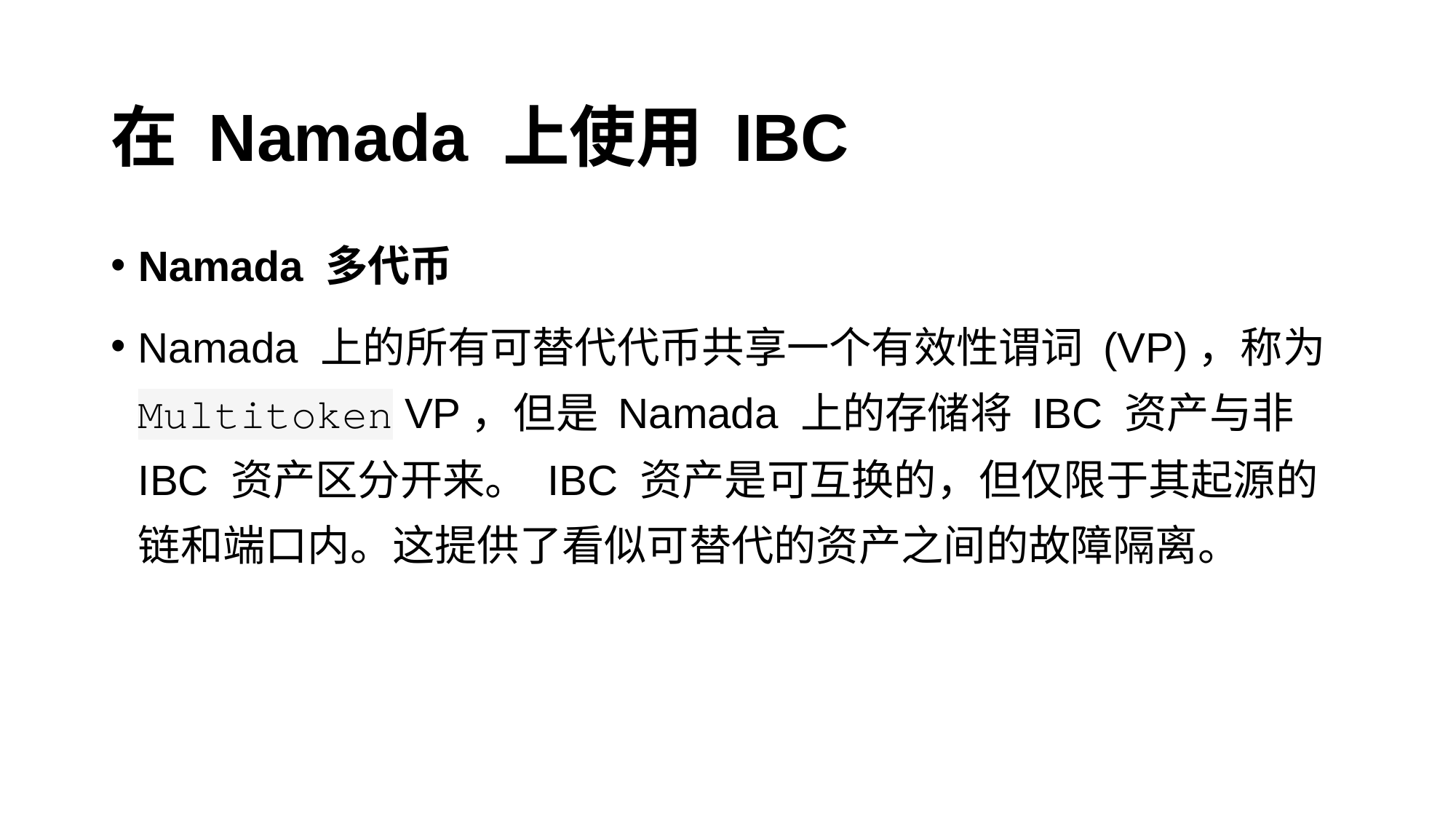

# 在 Namada 上使用 IBC
Namada 多代币
Namada 上的所有可替代代币共享一个有效性谓词 (VP)，称为 Multitoken VP，但是 Namada 上的存储将 IBC 资产与非 IBC 资产区分开来。 IBC 资产是可互换的，但仅限于其起源的链和端口内。这提供了看似可替代的资产之间的故障隔离。